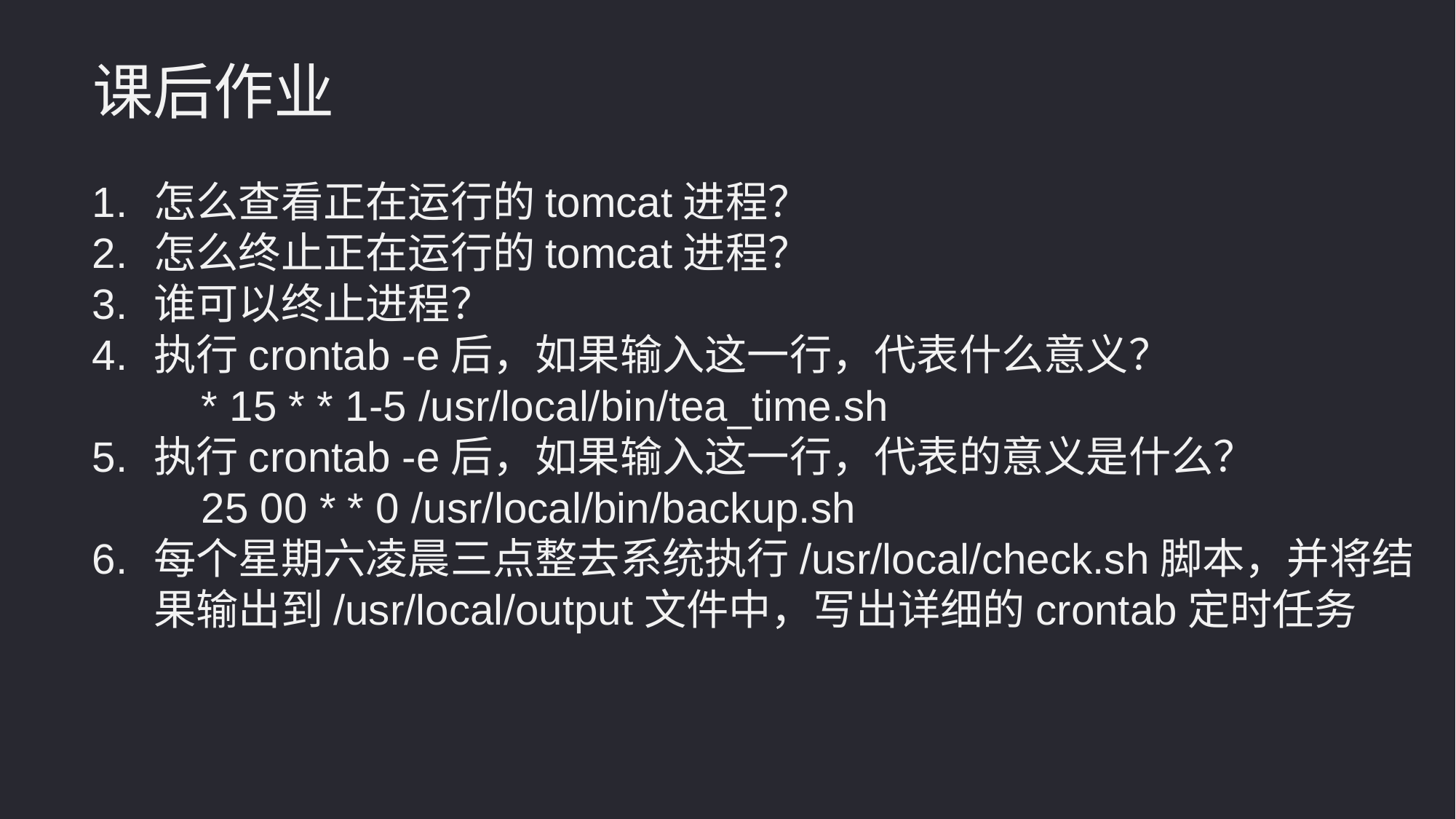

课后作业
怎么查看正在运行的tomcat进程？
怎么终止正在运行的tomcat进程？
谁可以终止进程？
执行crontab -e后，如果输入这一行，代表什么意义？
       	* 15 * * 1-5 /usr/local/bin/tea_time.sh
执行crontab -e后，如果输入这一行，代表的意义是什么？
	25 00 * * 0 /usr/local/bin/backup.sh
每个星期六凌晨三点整去系统执行/usr/local/check.sh脚本，并将结果输出到/usr/local/output文件中，写出详细的crontab定时任务